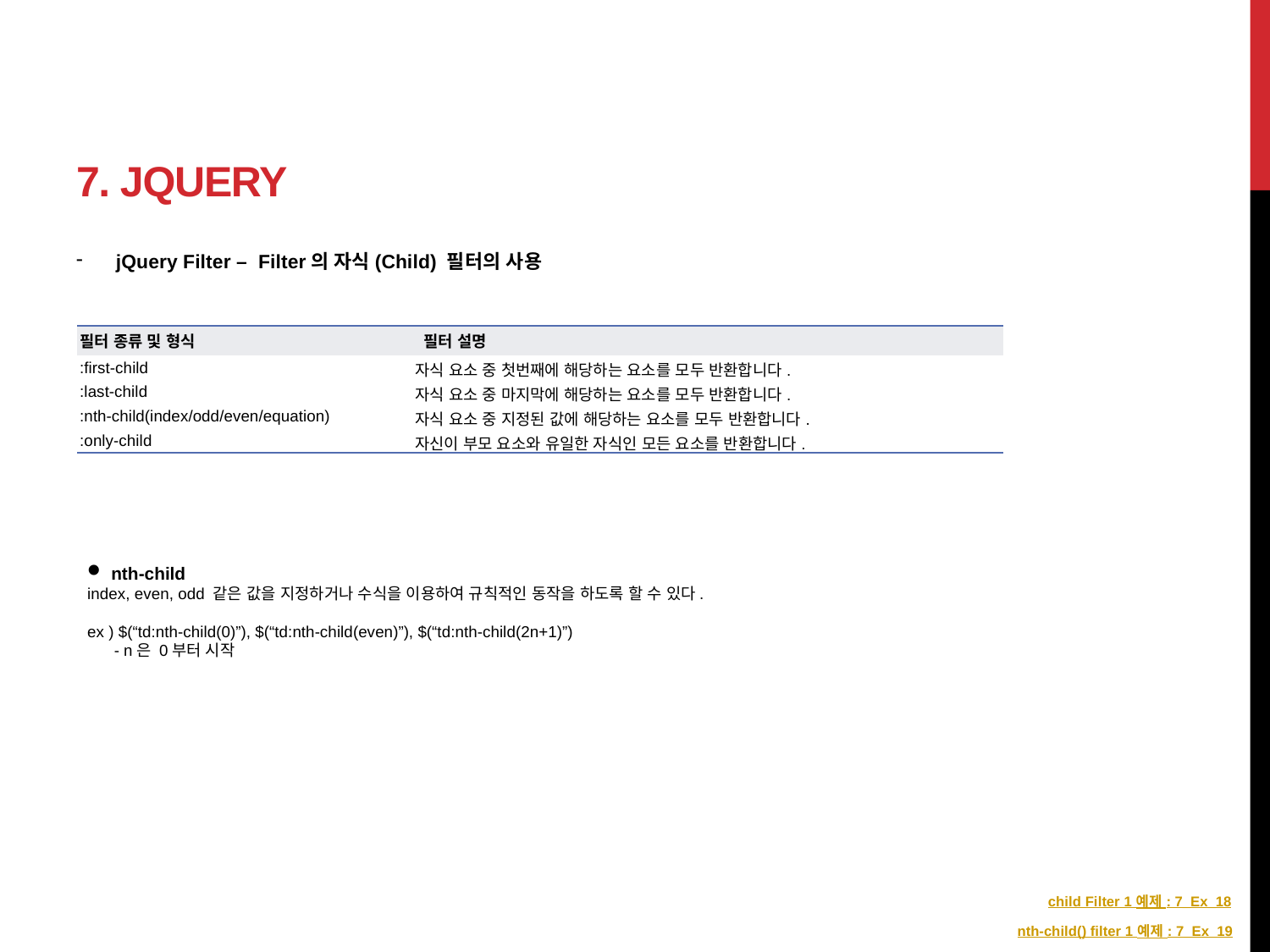

# 7. jquery
jQuery Filter –  Filter의 자식(Child) 필터의 사용

| 필터 종류 및 형식 | 필터 설명 |
| --- | --- |
| :first-child | 자식 요소 중 첫번째에 해당하는 요소를 모두 반환합니다. |
| :last-child | 자식 요소 중 마지막에 해당하는 요소를 모두 반환합니다. |
| :nth-child(index/odd/even/equation) | 자식 요소 중 지정된 값에 해당하는 요소를 모두 반환합니다. |
| :only-child | 자신이 부모 요소와 유일한 자식인 모든 요소를 반환합니다. |
nth-child
index, even, odd 같은 값을 지정하거나 수식을 이용하여 규칙적인 동작을 하도록 할 수 있다.

ex ) $(“td:nth-child(0)”), $(“td:nth-child(even)”), $(“td:nth-child(2n+1)”)
      - n은 0부터 시작
child Filter 1 예제 : 7_Ex_18
nth-child() filter 1 예제 : 7_Ex_19